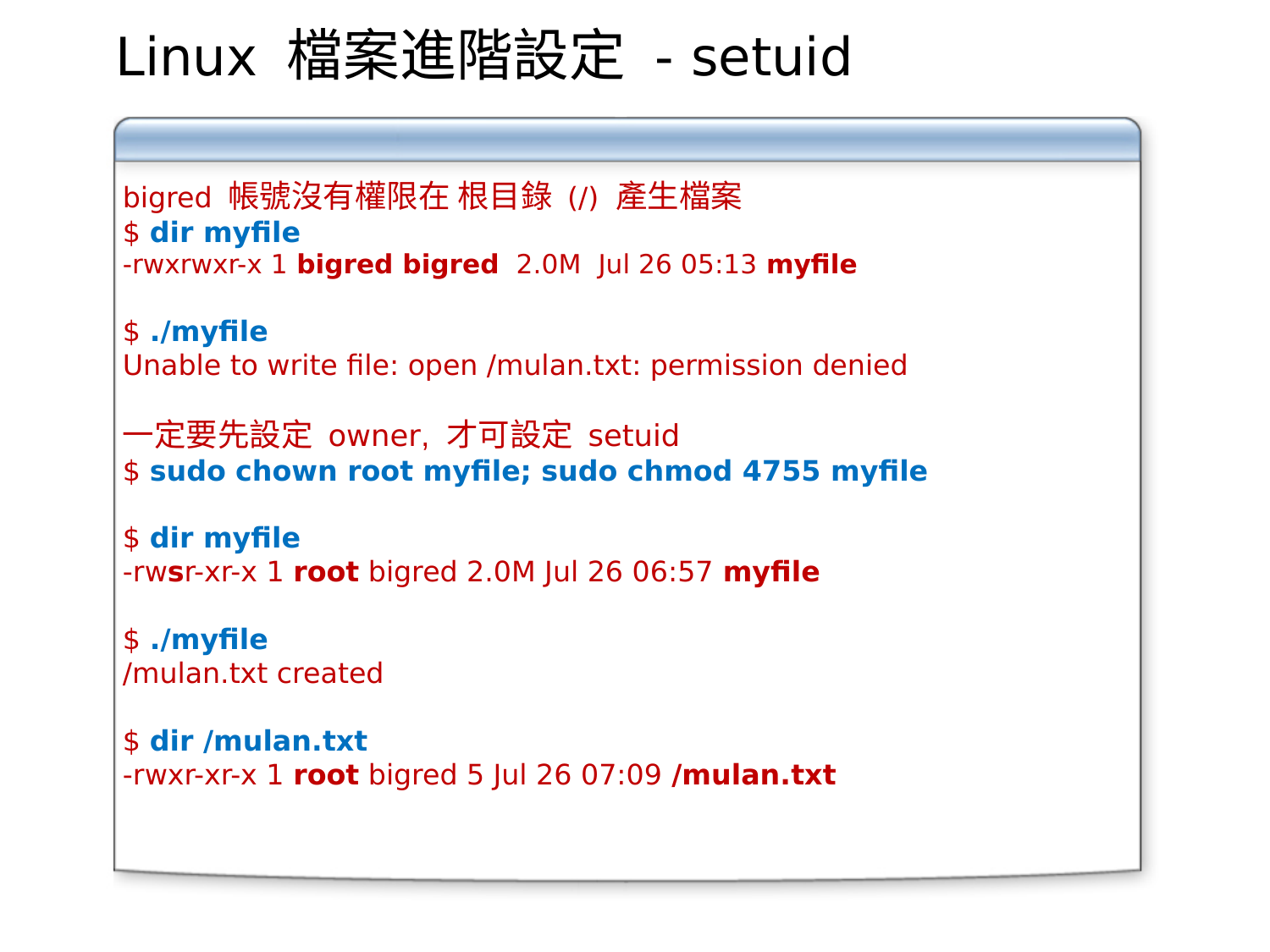

Linux 檔案進階設定 - setuid
bigred 帳號沒有權限在 根目錄 (/) 產生檔案
$ dir myfile
-rwxrwxr-x 1 bigred bigred  2.0M  Jul 26 05:13 myfile

$ ./myfile
Unable to write file: open /mulan.txt: permission denied

一定要先設定 owner, 才可設定 setuid
$ sudo chown root myfile; sudo chmod 4755 myfile

$ dir myfile
-rwsr-xr-x 1 root bigred 2.0M Jul 26 06:57 myfile

$ ./myfile
/mulan.txt created

$ dir /mulan.txt
-rwxr-xr-x 1 root bigred 5 Jul 26 07:09 /mulan.txt